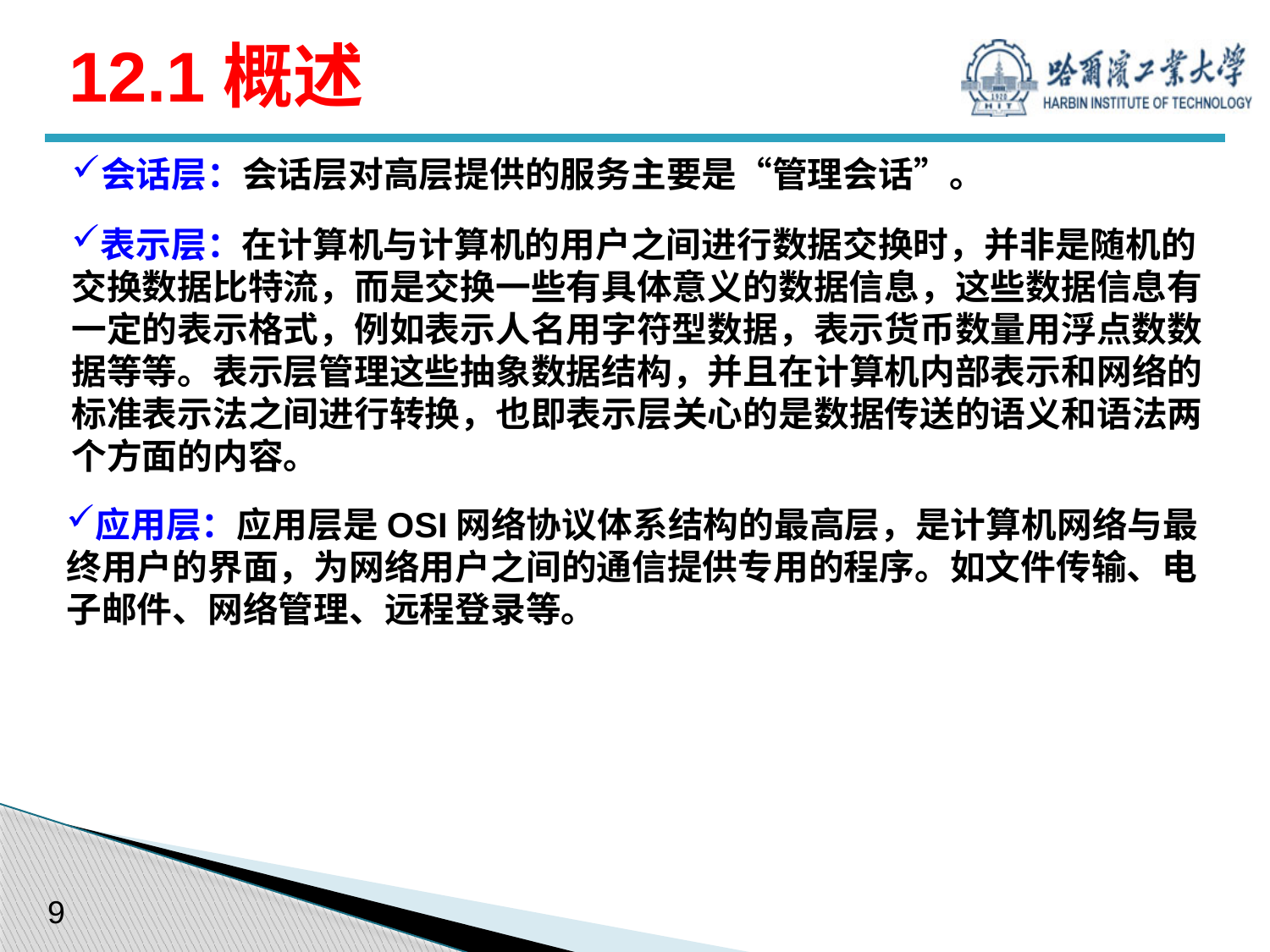

# 12.1概述
会话层：会话层对高层提供的服务主要是“管理会话”。
表示层：在计算机与计算机的用户之间进行数据交换时，并非是随机的交换数据比特流，而是交换一些有具体意义的数据信息，这些数据信息有一定的表示格式，例如表示人名用字符型数据，表示货币数量用浮点数数据等等。表示层管理这些抽象数据结构，并且在计算机内部表示和网络的标准表示法之间进行转换，也即表示层关心的是数据传送的语义和语法两个方面的内容。
应用层：应用层是OSI网络协议体系结构的最高层，是计算机网络与最终用户的界面，为网络用户之间的通信提供专用的程序。如文件传输、电子邮件、网络管理、远程登录等。